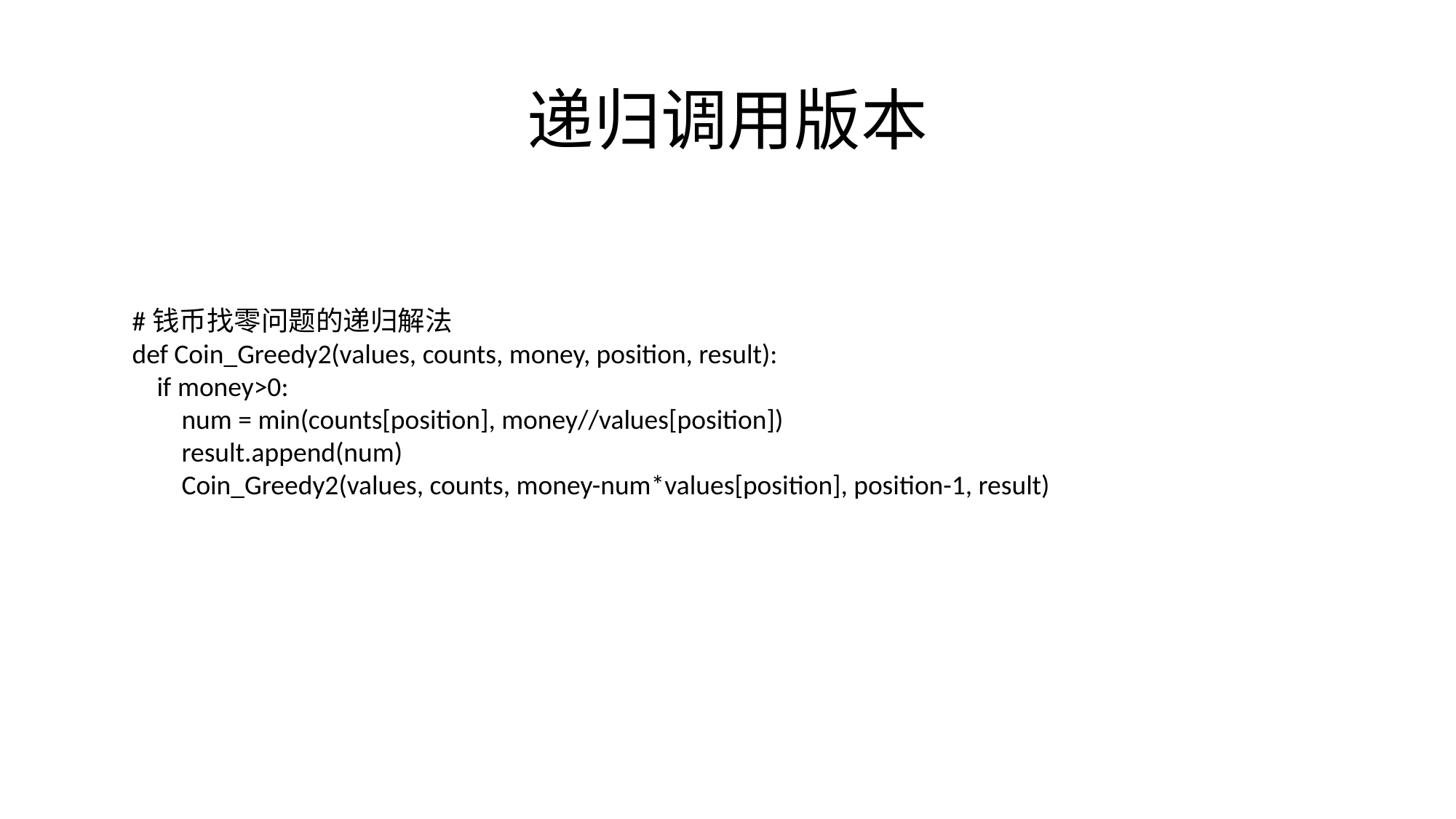

# 递归调用版本
#钱币找零问题的递归解法
def Coin_Greedy2(values, counts, money, position, result):
    if money>0:
        num = min(counts[position], money//values[position])
        result.append(num)
        Coin_Greedy2(values, counts, money-num*values[position], position-1, result)